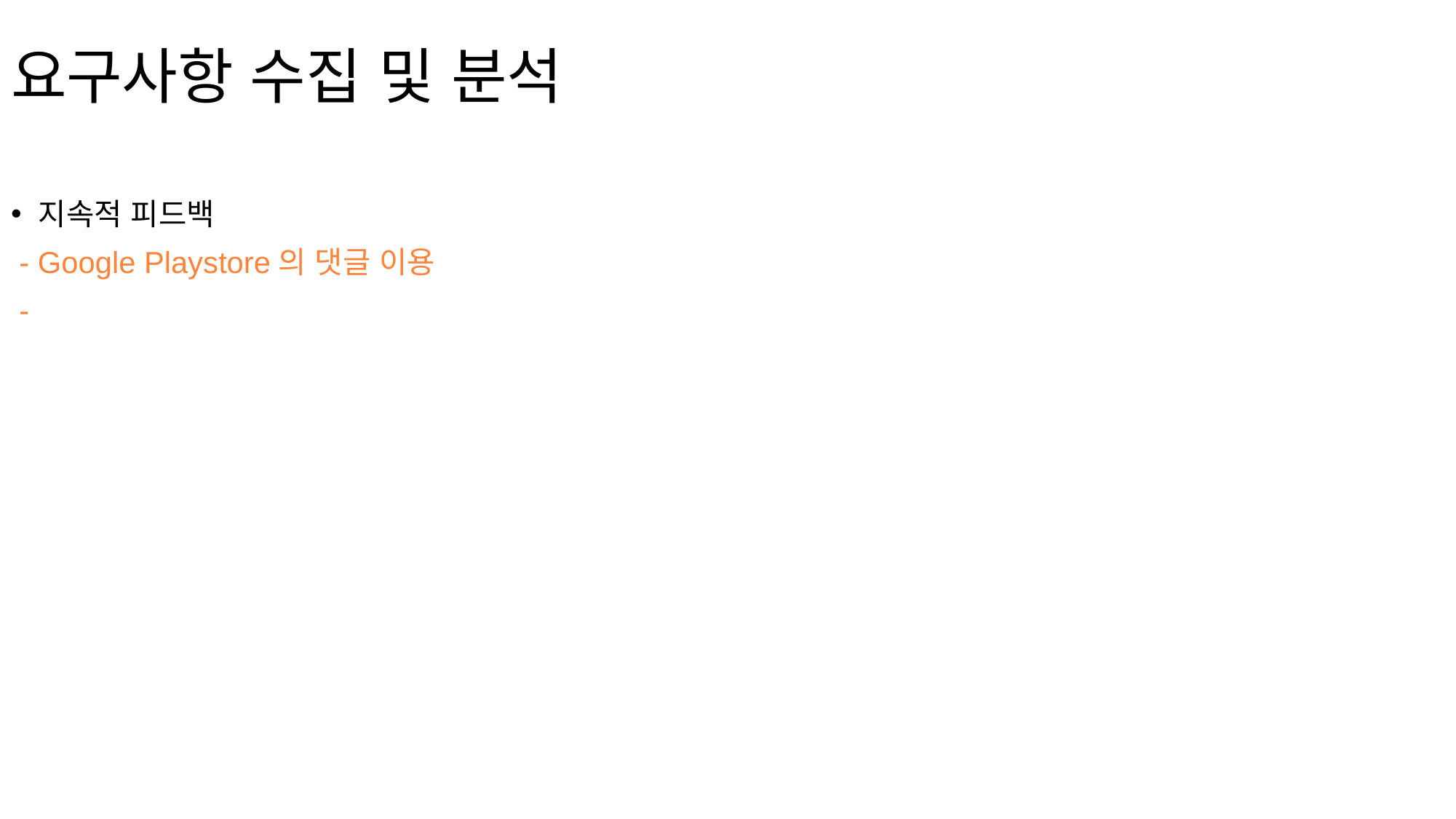

# 요구사항 수집 및 분석
지속적 피드백
 - Google Playstore의 댓글 이용
 -